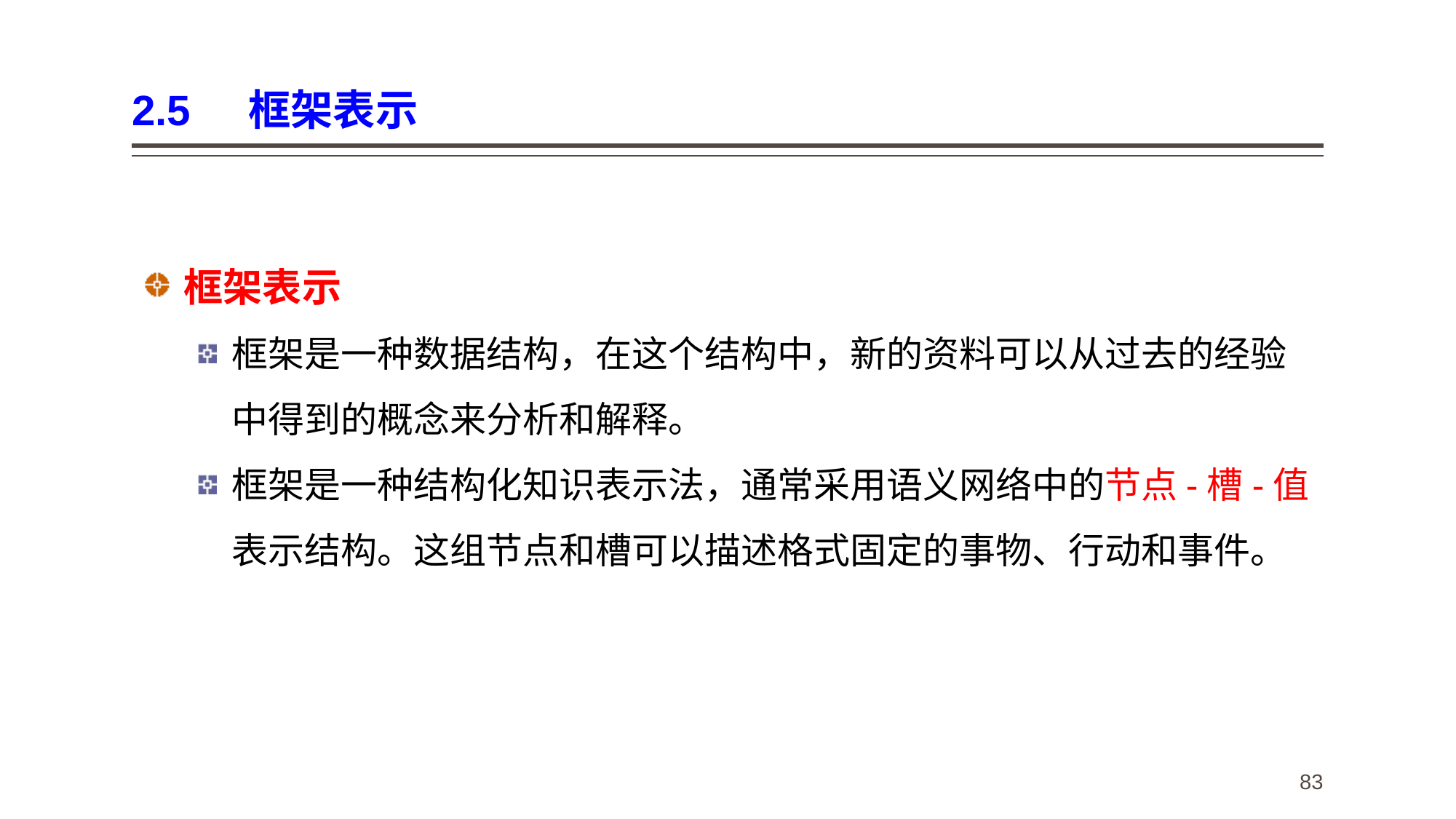

# 2.5    框架表示
框架表示
框架是一种数据结构，在这个结构中，新的资料可以从过去的经验中得到的概念来分析和解释。
框架是一种结构化知识表示法，通常采用语义网络中的节点-槽-值表示结构。这组节点和槽可以描述格式固定的事物、行动和事件。
83